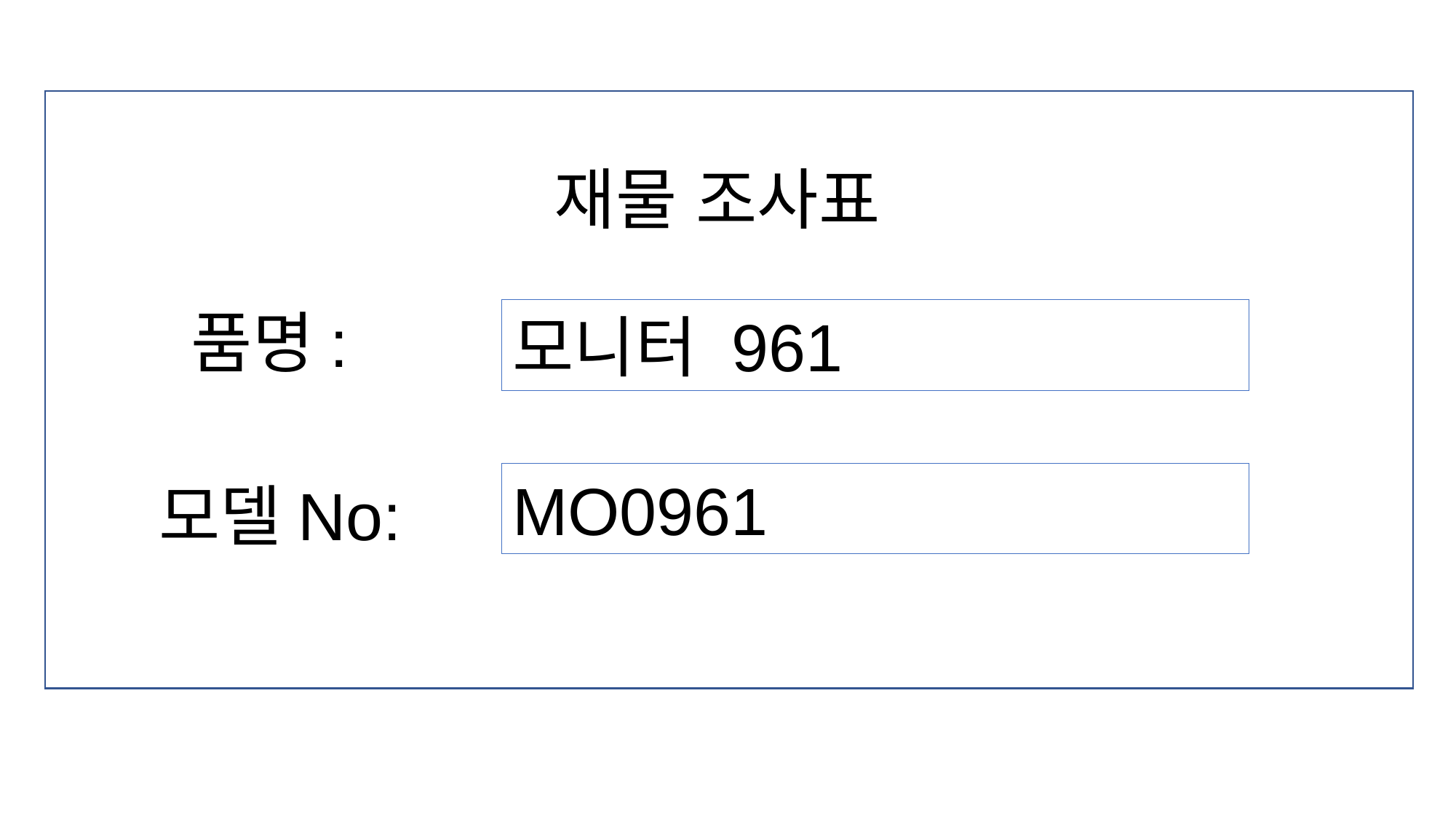

재물 조사표
품명:
모니터 961
MO0961
모델No: